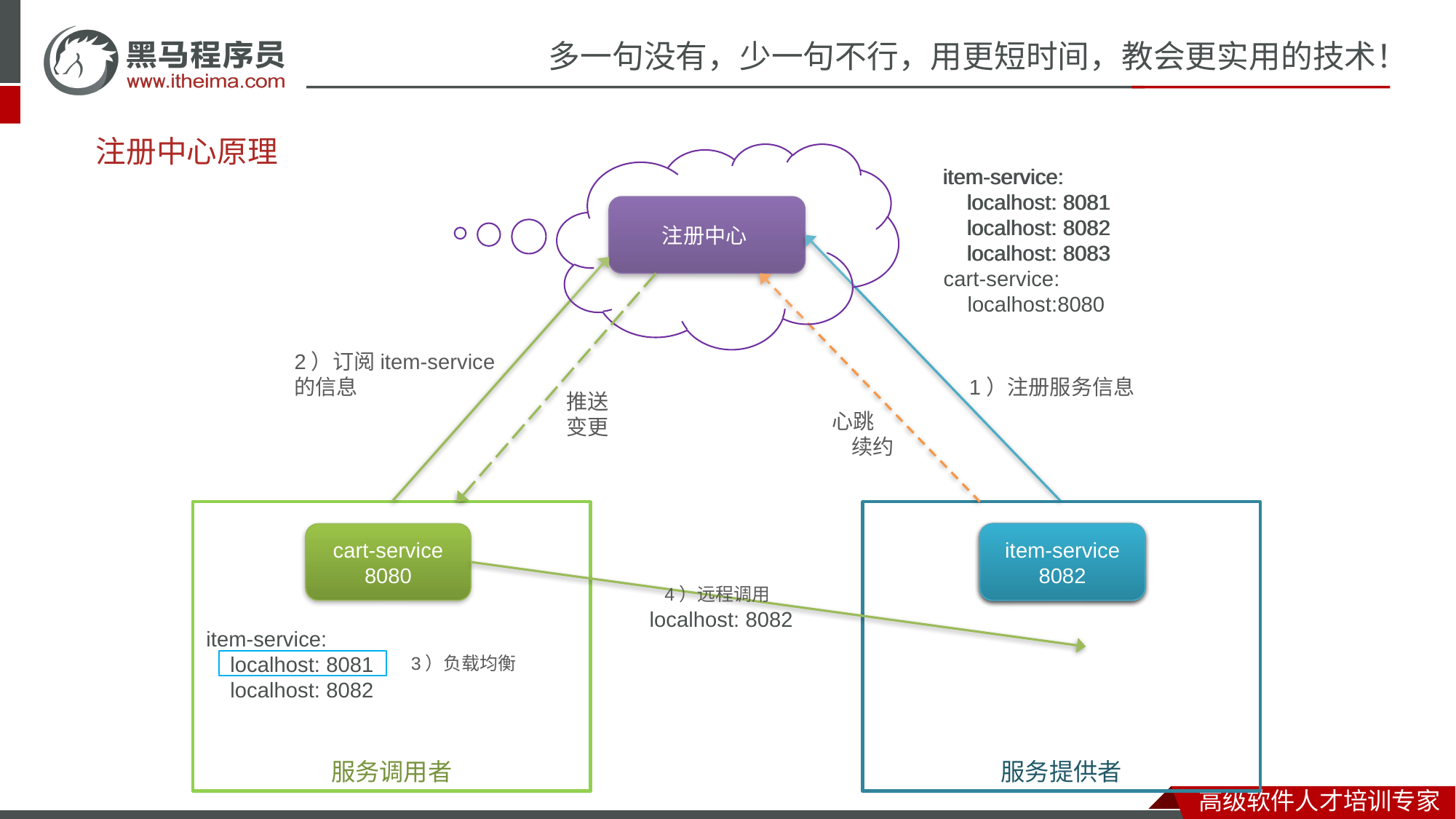

# 注册中心原理

item-service:
    localhost: 8081
    localhost: 8082
    localhost: 8083
item-service:
    localhost: 8081
    localhost: 8082
    localhost: 8083
cart-service:
    localhost:8080
注册中心
2）订阅item-service
的信息
1）注册服务信息
推送
变更
心跳
   续约
服务调用者
服务提供者
item-service
8082
item-service
8083
item-service
8081
cart-service
8080
4）远程调用
localhost: 8082
item-service:
    localhost: 8081
    localhost: 8082
    localhost: 8083
3）负载均衡